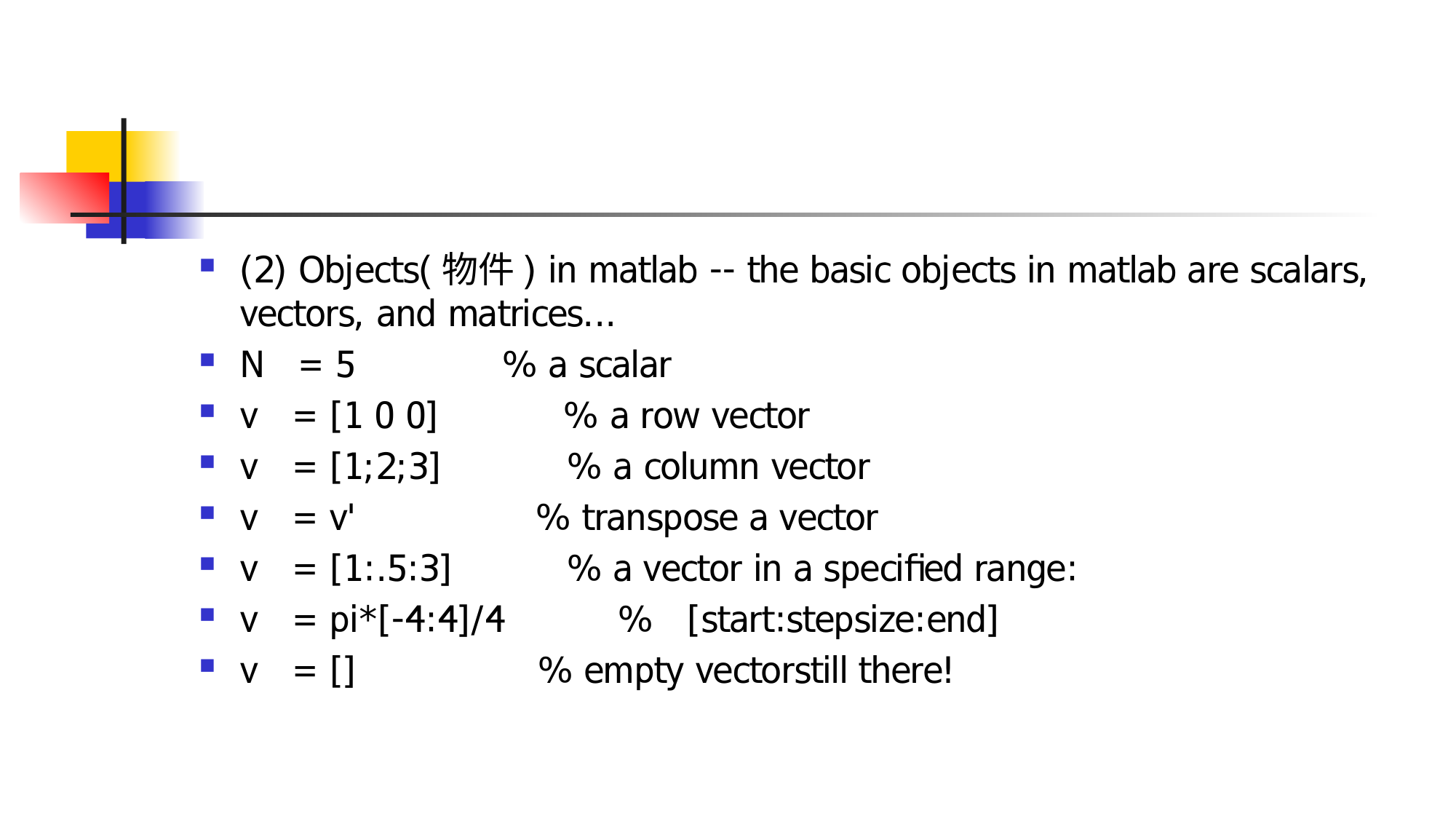

#
(2) Objects(物件) in matlab -- the basic objects in matlab are scalars, vectors, and matrices...
N   = 5             % a scalar
v   = [1 0 0]           % a row vector
v   = [1;2;3]           % a column vector
v   = v'                % transpose a vector
v   = [1:.5:3]          % a vector in a specified range:
v   = pi*[-4:4]/4          %   [start:stepsize:end]
v   = []                % empty vectorstill there!